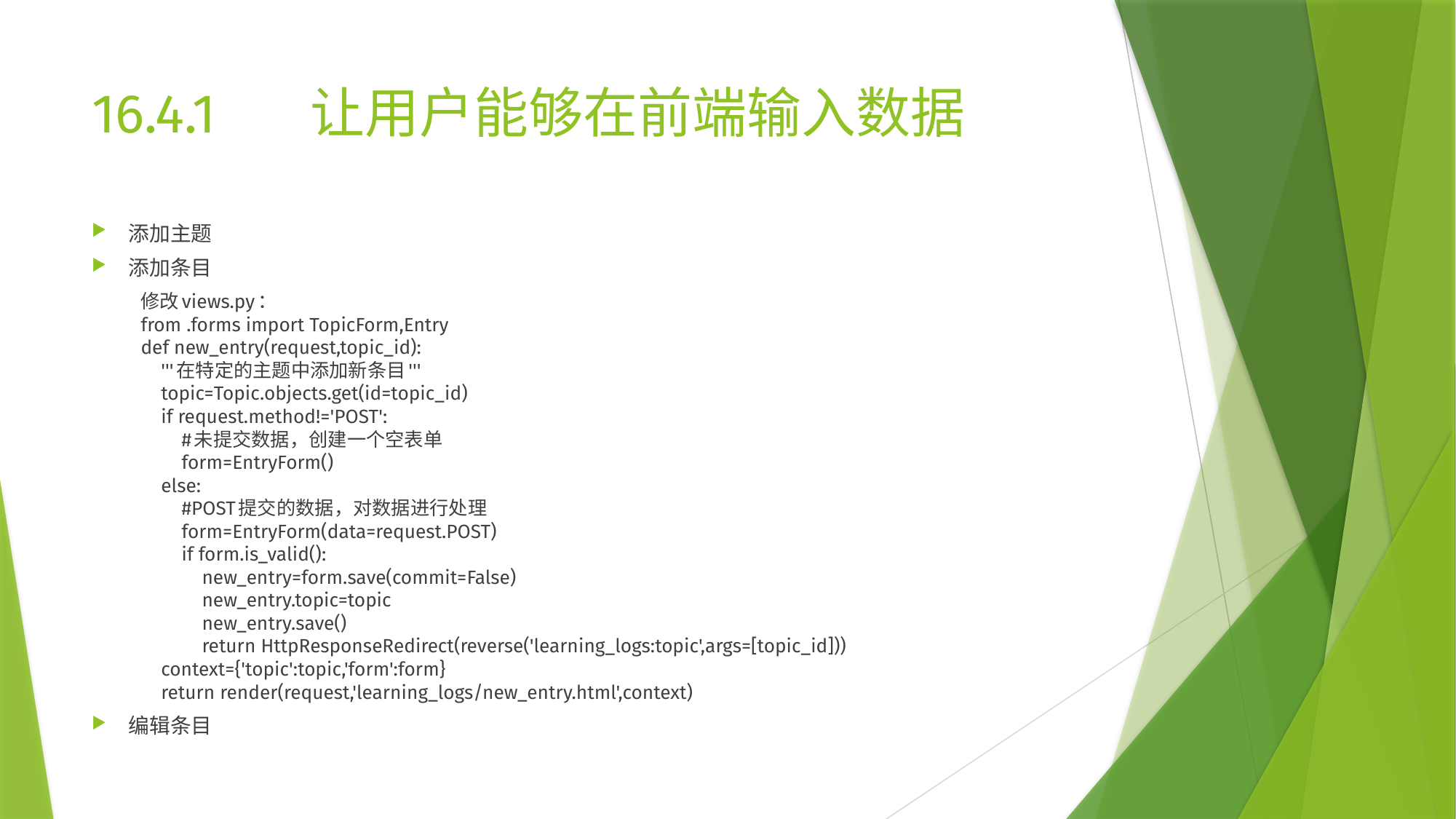

# 16.4.1	让用户能够在前端输入数据
添加主题
添加条目
修改views.py：
from .forms import TopicForm,Entry
def new_entry(request,topic_id):
    '''在特定的主题中添加新条目'''
    topic=Topic.objects.get(id=topic_id)
    if request.method!='POST':
        #未提交数据，创建一个空表单
        form=EntryForm()
    else:
        #POST提交的数据，对数据进行处理
        form=EntryForm(data=request.POST)
        if form.is_valid():
            new_entry=form.save(commit=False)
            new_entry.topic=topic
            new_entry.save()
            return HttpResponseRedirect(reverse('learning_logs:topic',args=[topic_id]))
    context={'topic':topic,'form':form}
    return render(request,'learning_logs/new_entry.html',context)
编辑条目